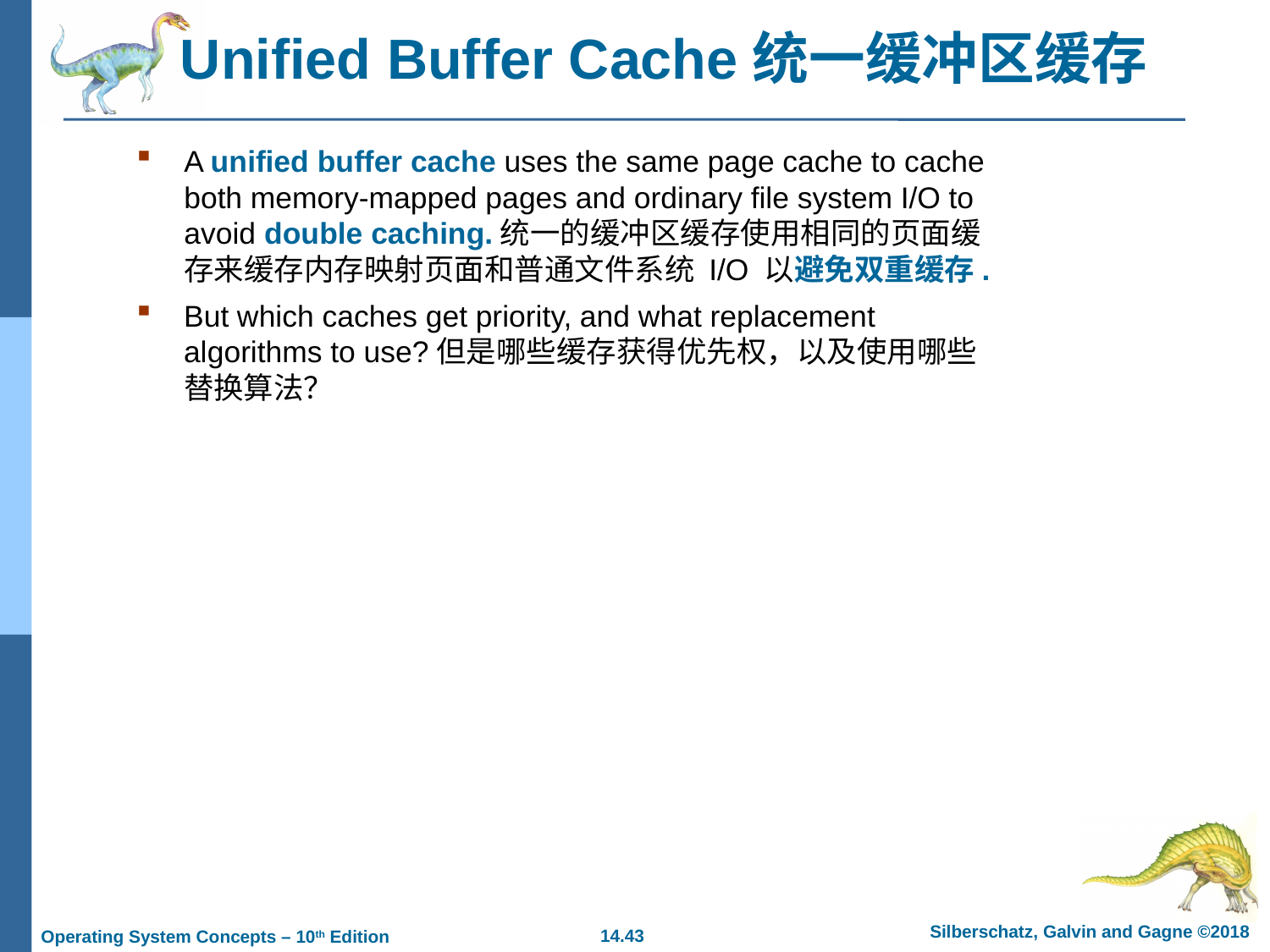

# Unified Buffer Cache统一缓冲区缓存
A unified buffer cache uses the same page cache to cache both memory-mapped pages and ordinary file system I/O to avoid double caching.统一的缓冲区缓存使用相同的页面缓存来缓存内存映射页面和普通文件系统 I/O 以避免双重缓存.
But which caches get priority, and what replacement algorithms to use?但是哪些缓存获得优先权，以及使用哪些替换算法？